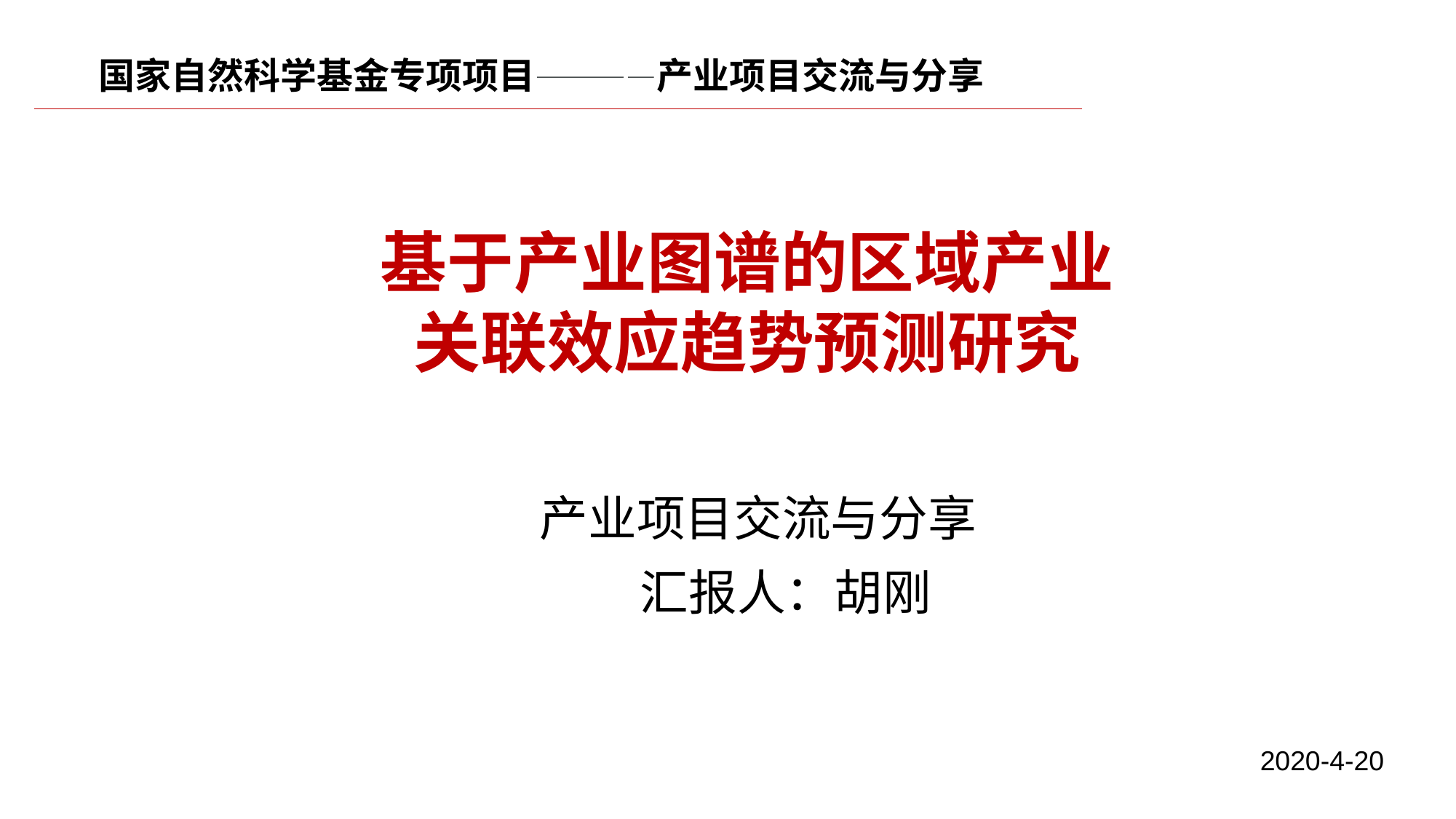

国家自然科学基金专项项目————产业项目交流与分享
基于产业图谱的区域产业
关联效应趋势预测研究
产业项目交流与分享

    汇报人：胡刚
2020-4-20